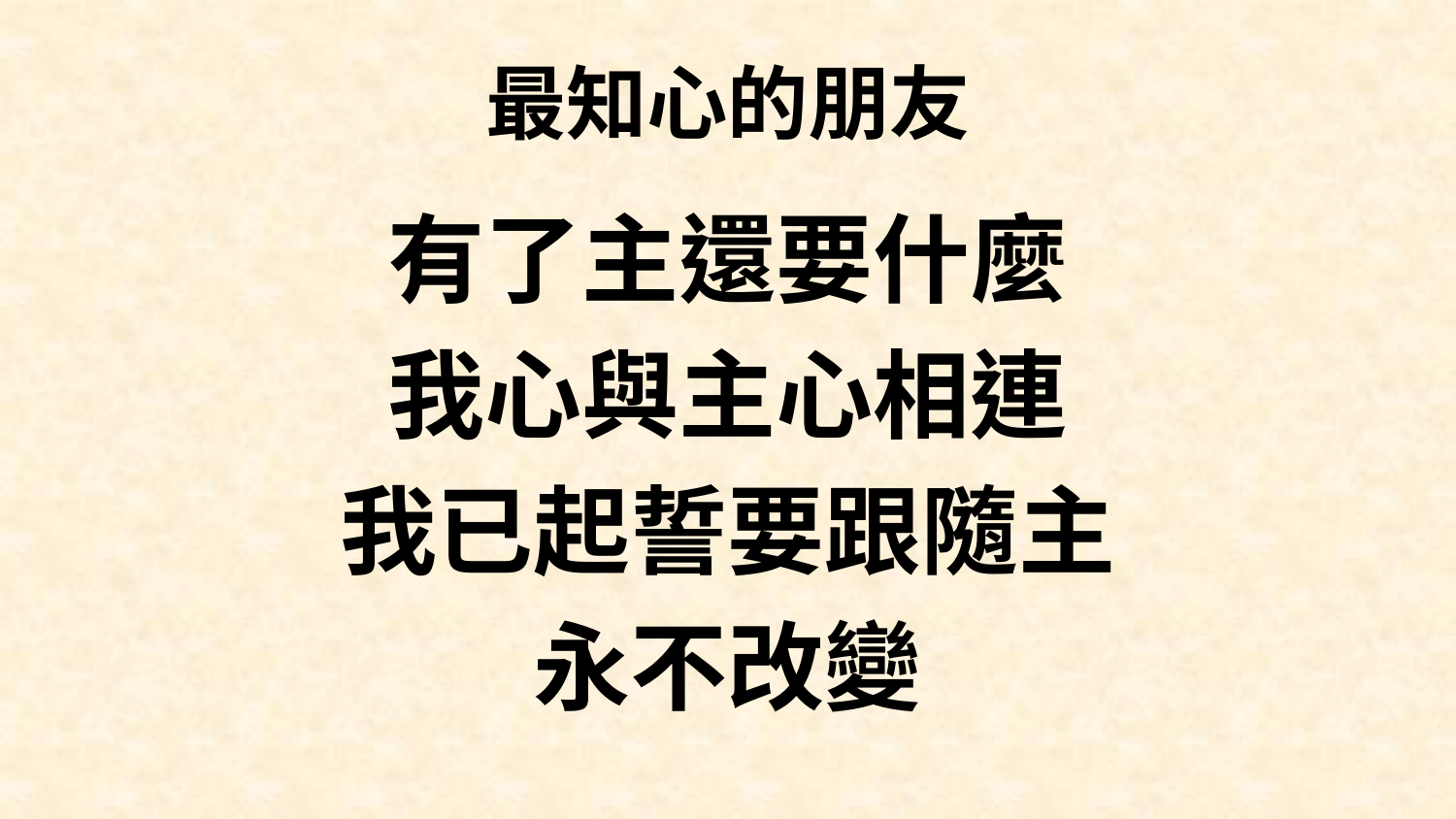

# 最知心的朋友
有了主還要什麼
我心與主心相連
我已起誓要跟隨主
永不改變